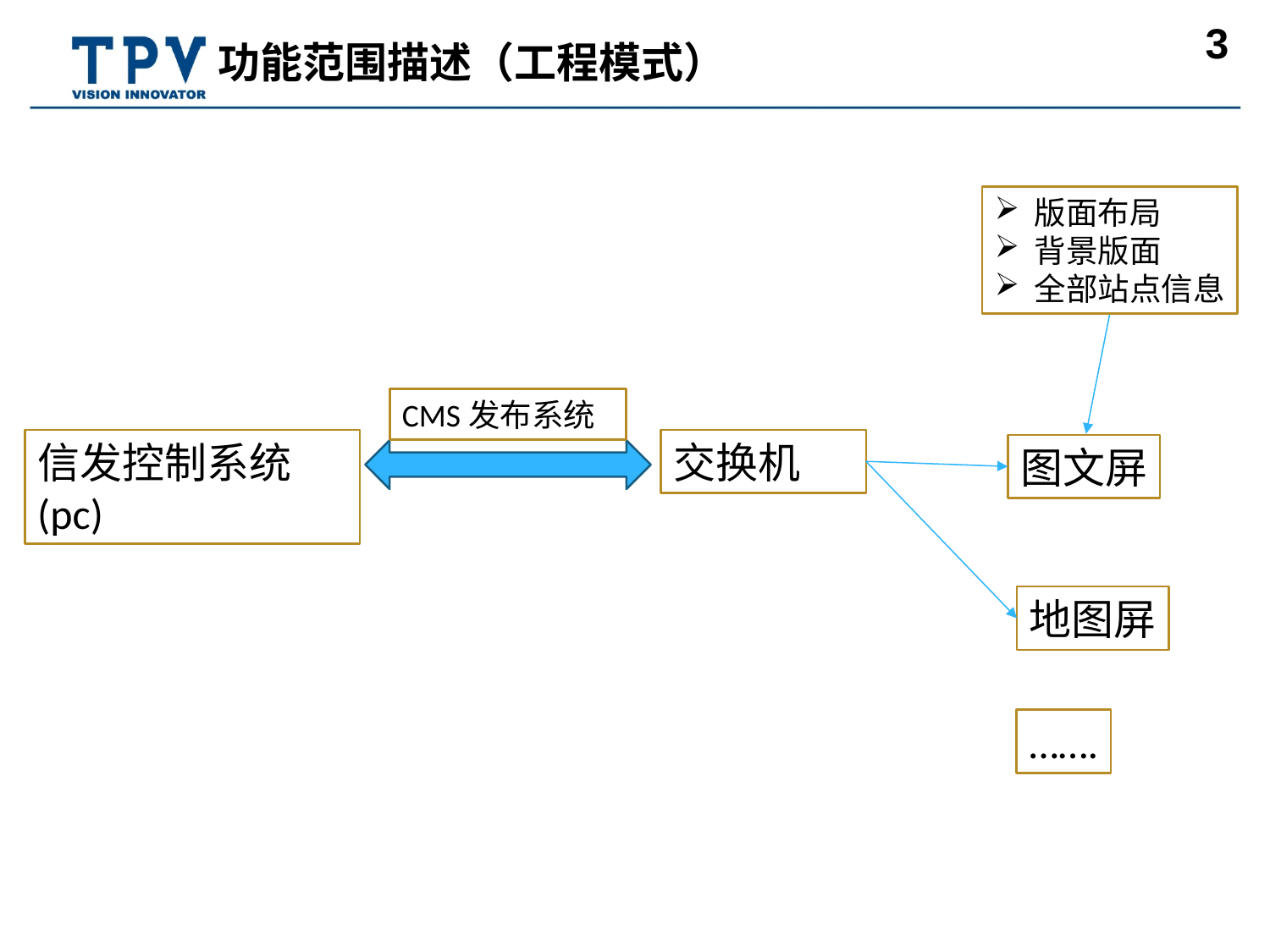

# 功能范围描述（工程模式）
版面布局
背景版面
全部站点信息
CMS发布系统
交换机
信发控制系统(pc)
图文屏

地图屏
…….